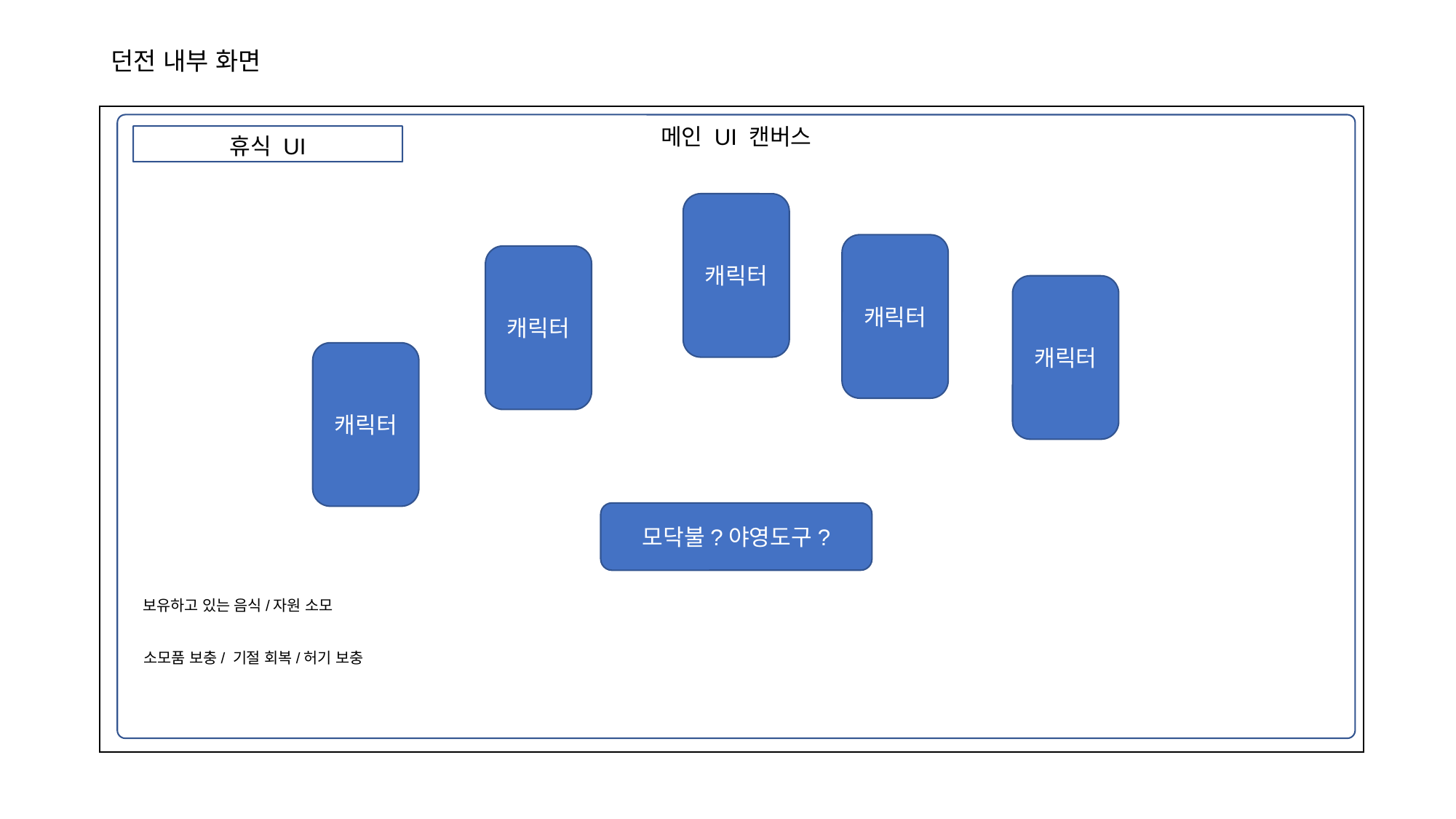

# 던전 내부 화면

메인 UI 캔버스
휴식 UI
캐릭터
캐릭터
캐릭터
캐릭터
캐릭터
모닥불?야영도구?
보유하고 있는 음식/자원 소모
소모품 보충/ 기절 회복/허기 보충